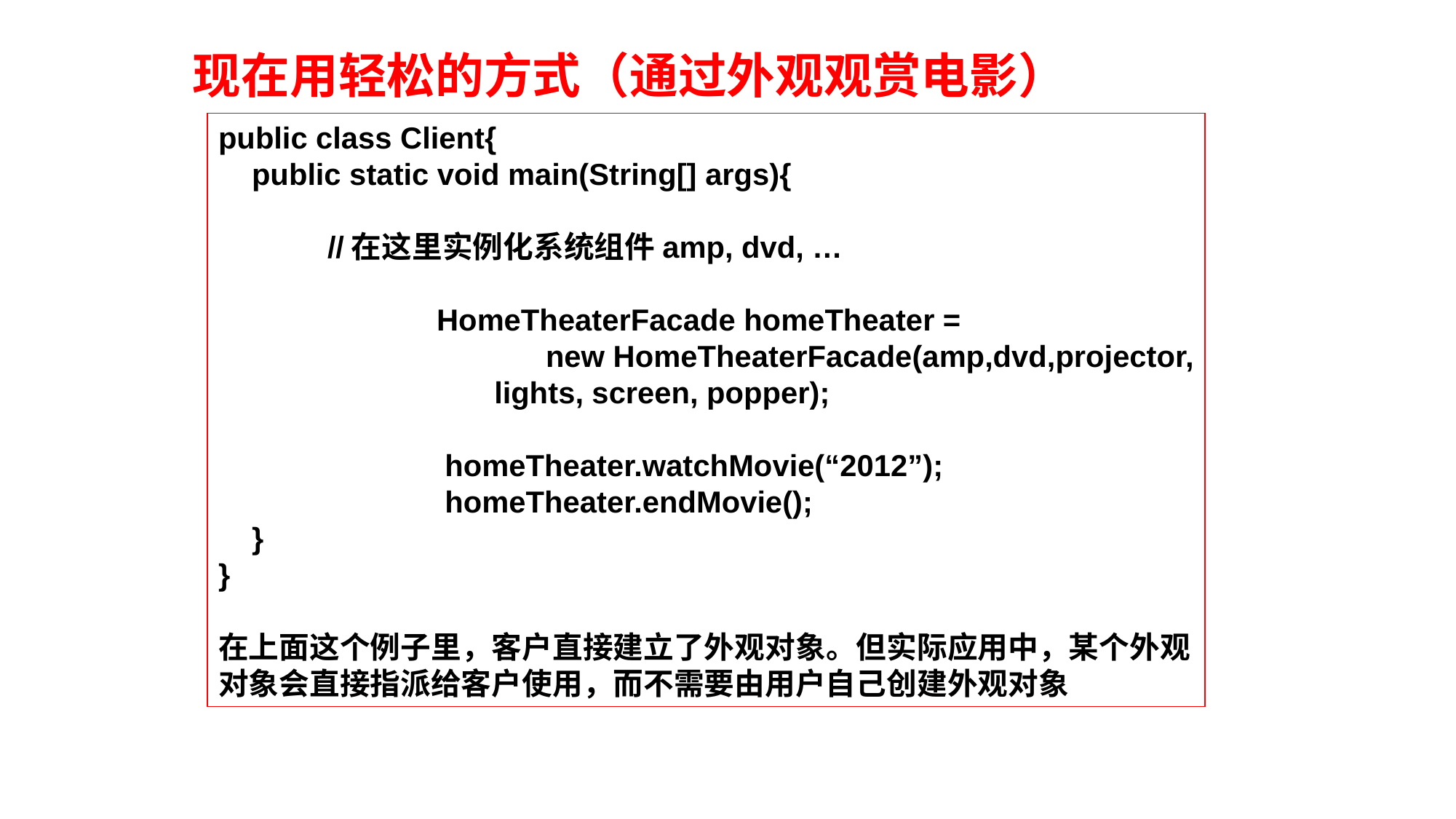

现在用轻松的方式（通过外观观赏电影）
public class Client{
    public static void main(String[] args){

	//在这里实例化系统组件amp, dvd, …

		HomeTheaterFacade homeTheater =
			new HomeTheaterFacade(amp,dvd,projector,
                                 lights, screen, popper);

		 homeTheater.watchMovie(“2012”);
		 homeTheater.endMovie();
    }
}

在上面这个例子里，客户直接建立了外观对象。但实际应用中，某个外观对象会直接指派给客户使用，而不需要由用户自己创建外观对象
206